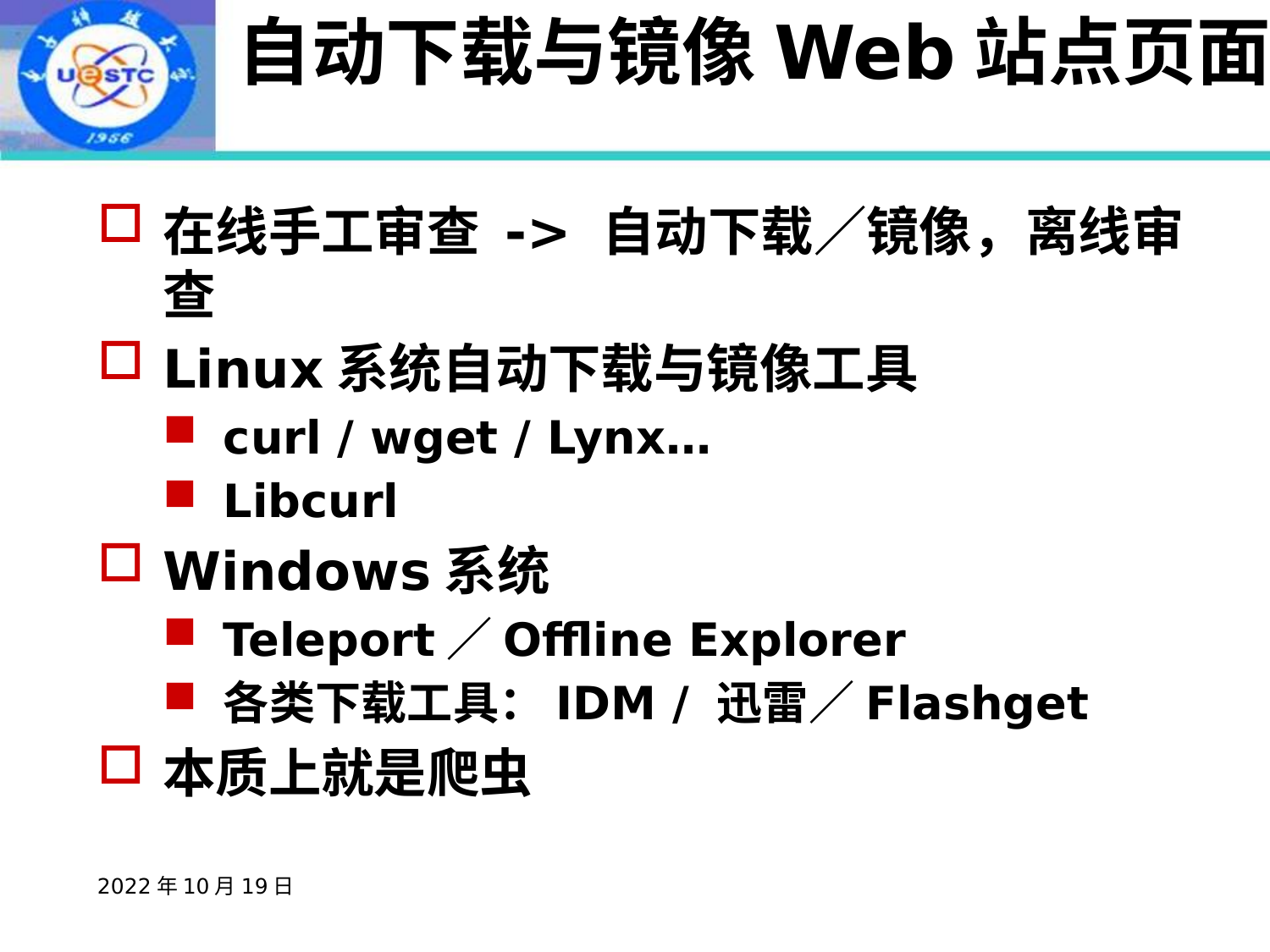

# 自动下载与镜像Web站点页面
在线手工审查 -> 自动下载／镜像，离线审查
Linux系统自动下载与镜像工具
curl / wget / Lynx…
Libcurl
Windows系统
Teleport／Offline Explorer
各类下载工具：IDM / 迅雷／Flashget
本质上就是爬虫
2022年10月19日
31